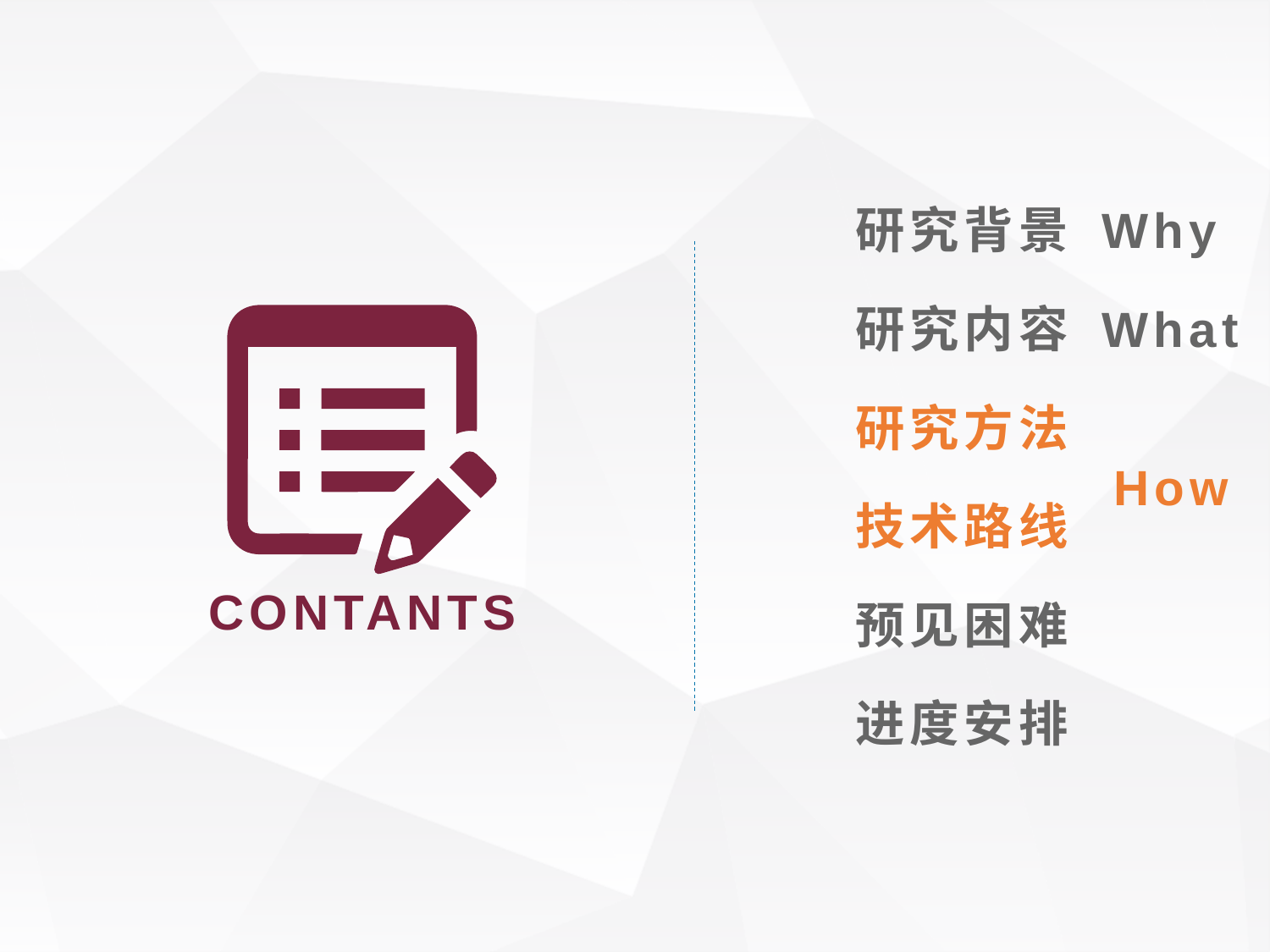

研究背景 Why
研究内容 What

研究方法
How
技术路线
CONTANTS
预见困难
进度安排